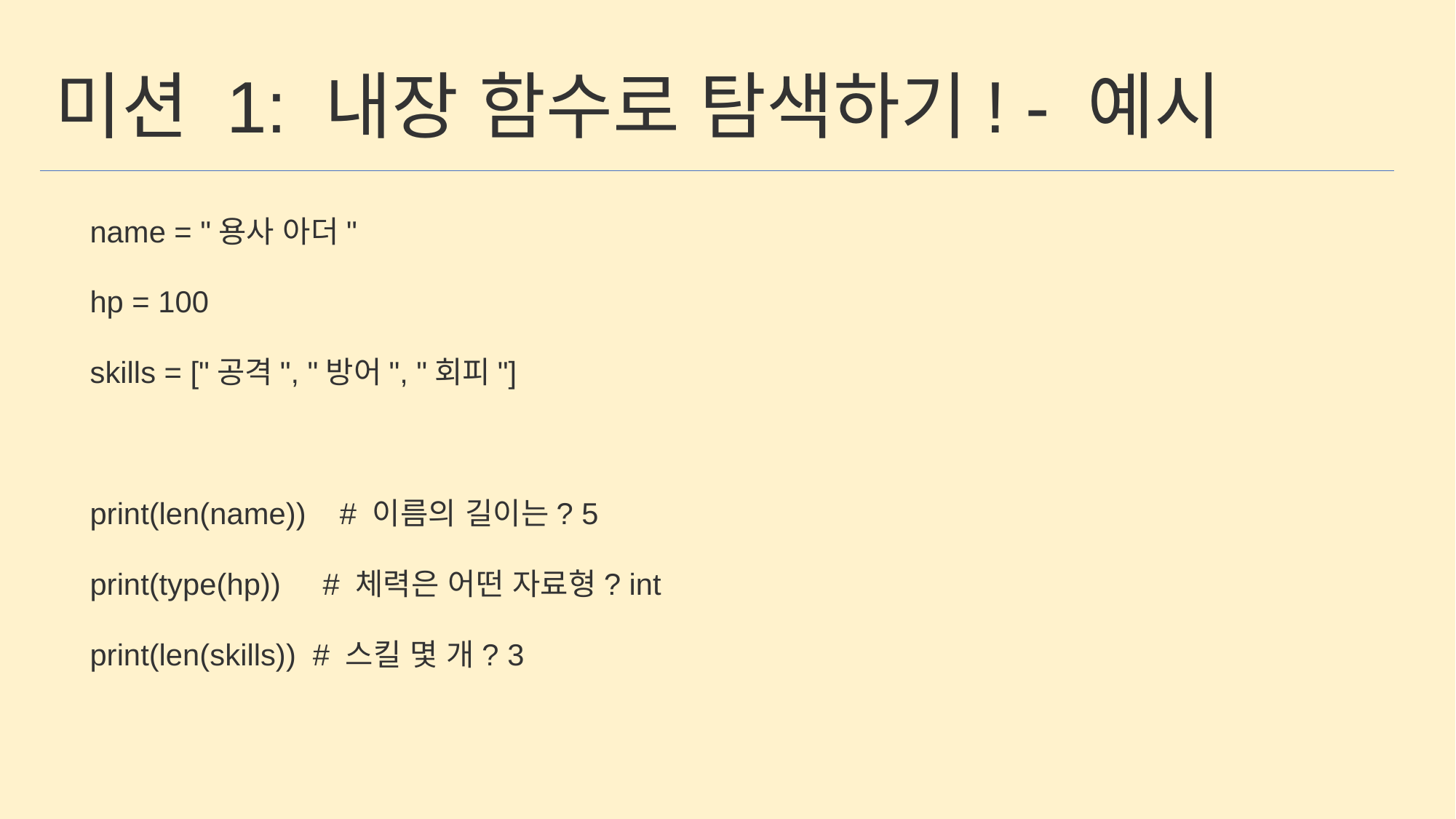

미션 1: 내장 함수로 탐색하기! - 예시
name = "용사 아더"
hp = 100
skills = ["공격", "방어", "회피"]

print(len(name))    # 이름의 길이는? 5
print(type(hp))     # 체력은 어떤 자료형? int
print(len(skills))  # 스킬 몇 개? 3